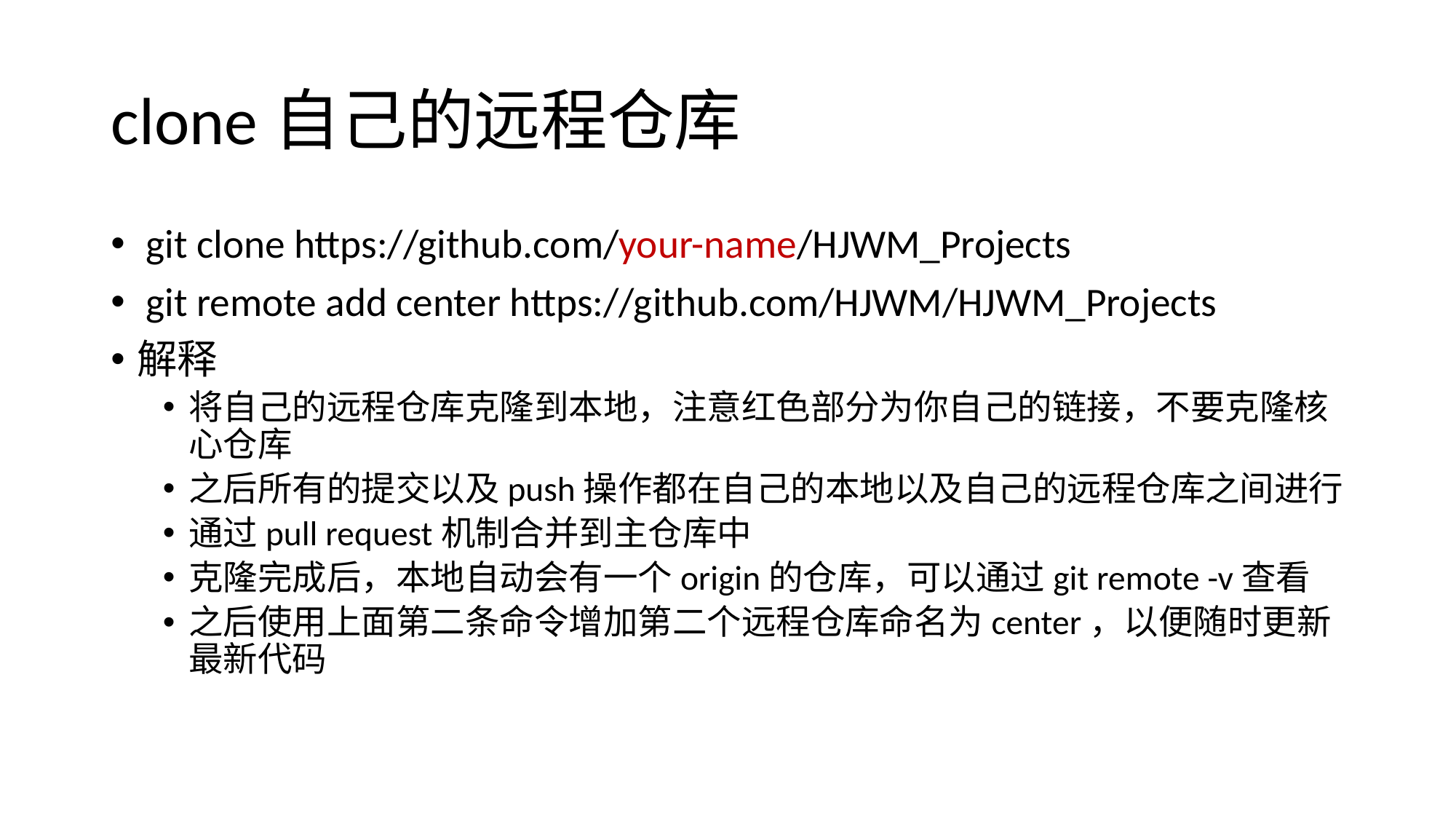

# clone自己的远程仓库
 git clone https://github.com/your-name/HJWM_Projects
 git remote add center https://github.com/HJWM/HJWM_Projects
解释
将自己的远程仓库克隆到本地，注意红色部分为你自己的链接，不要克隆核心仓库
之后所有的提交以及push操作都在自己的本地以及自己的远程仓库之间进行
通过pull request机制合并到主仓库中
克隆完成后，本地自动会有一个origin的仓库，可以通过git remote -v查看
之后使用上面第二条命令增加第二个远程仓库命名为center，以便随时更新最新代码